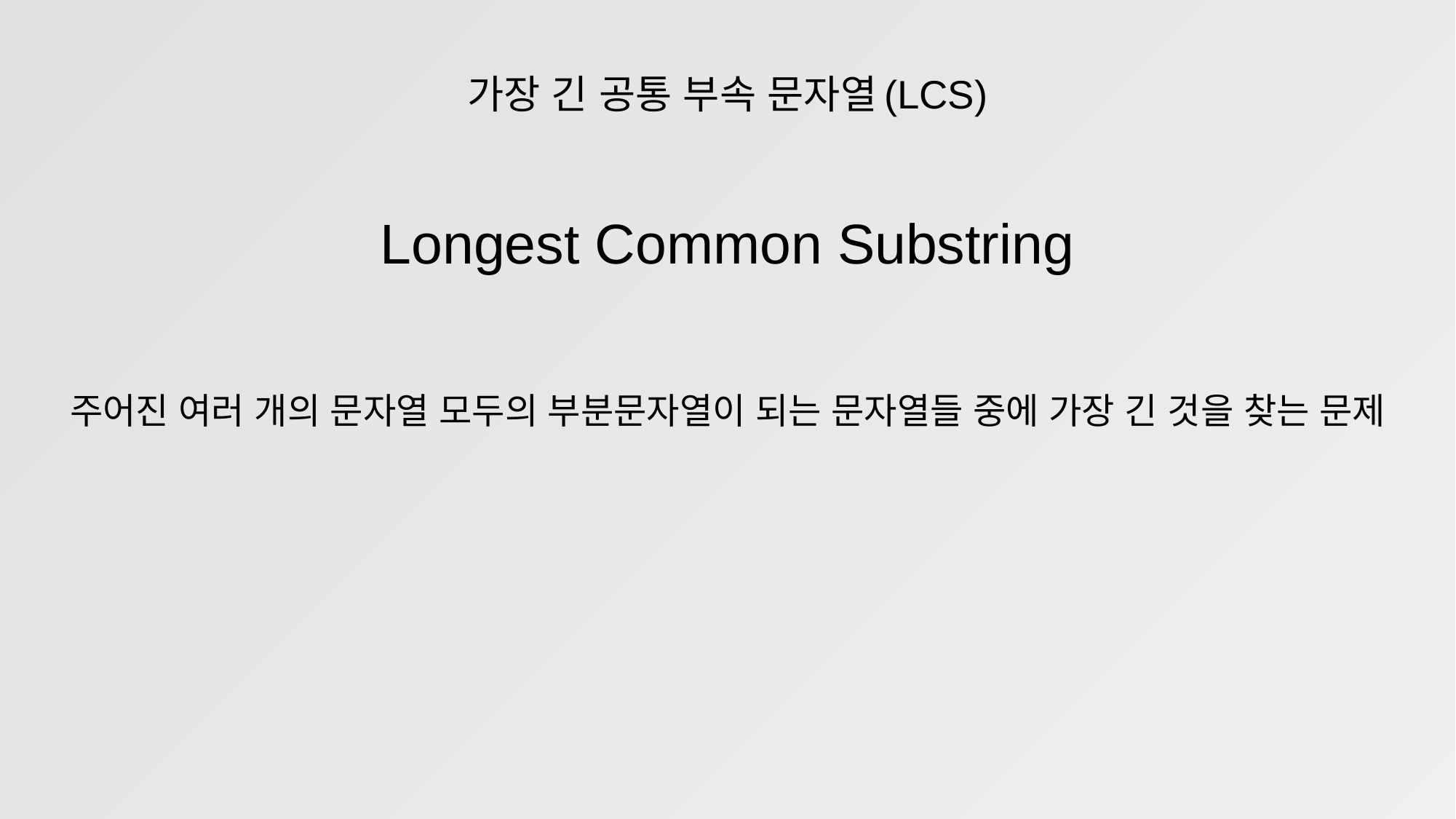

가장 긴 공통 부속 문자열(LCS)
Longest Common Substring
주어진 여러 개의 문자열 모두의 부분문자열이 되는 문자열들 중에 가장 긴 것을 찾는 문제